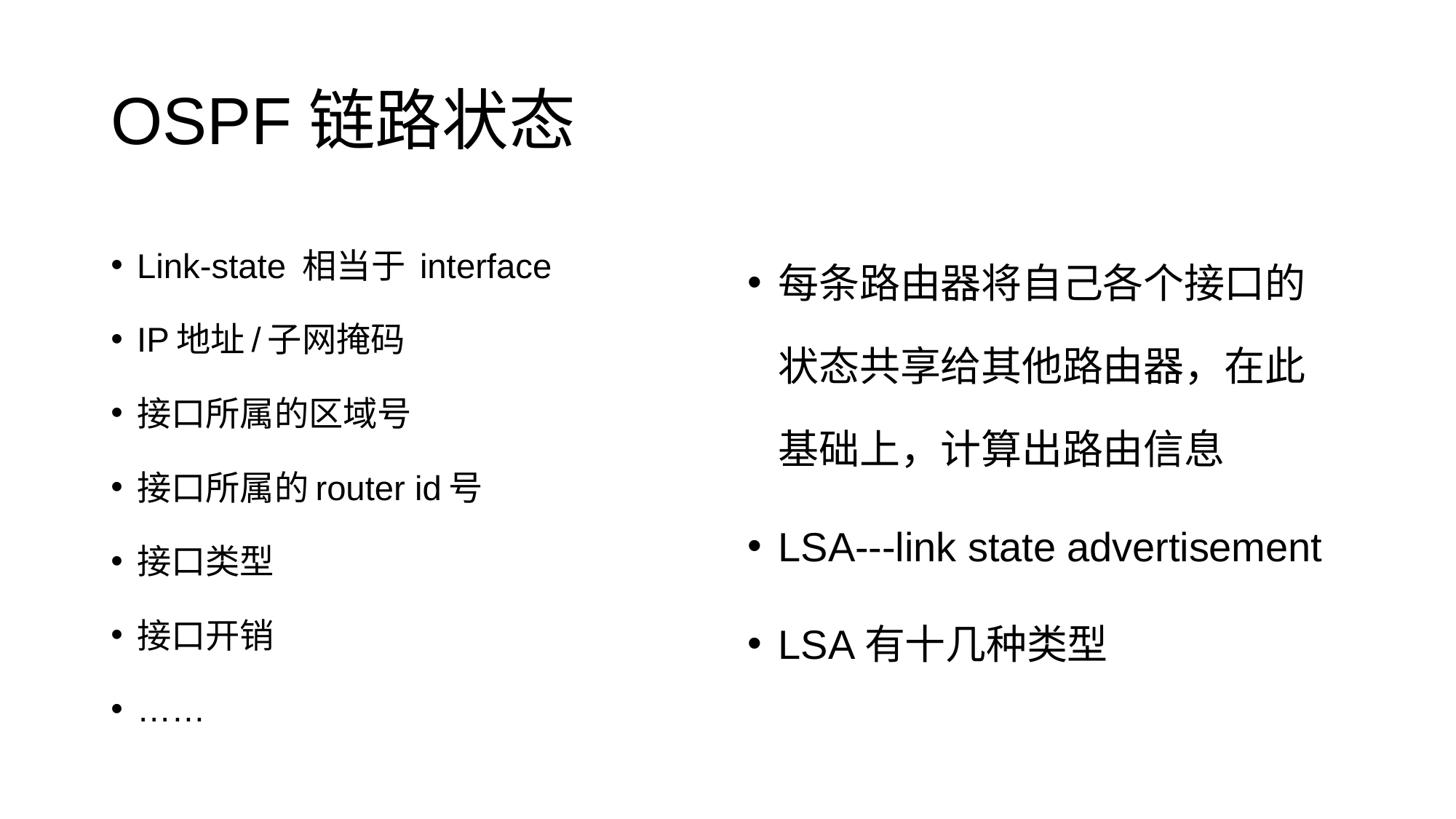

# OSPF链路状态
Link-state 相当于 interface
IP地址/子网掩码
接口所属的区域号
接口所属的router id号
接口类型
接口开销
……
每条路由器将自己各个接口的状态共享给其他路由器，在此基础上，计算出路由信息
LSA---link state advertisement
LSA有十几种类型